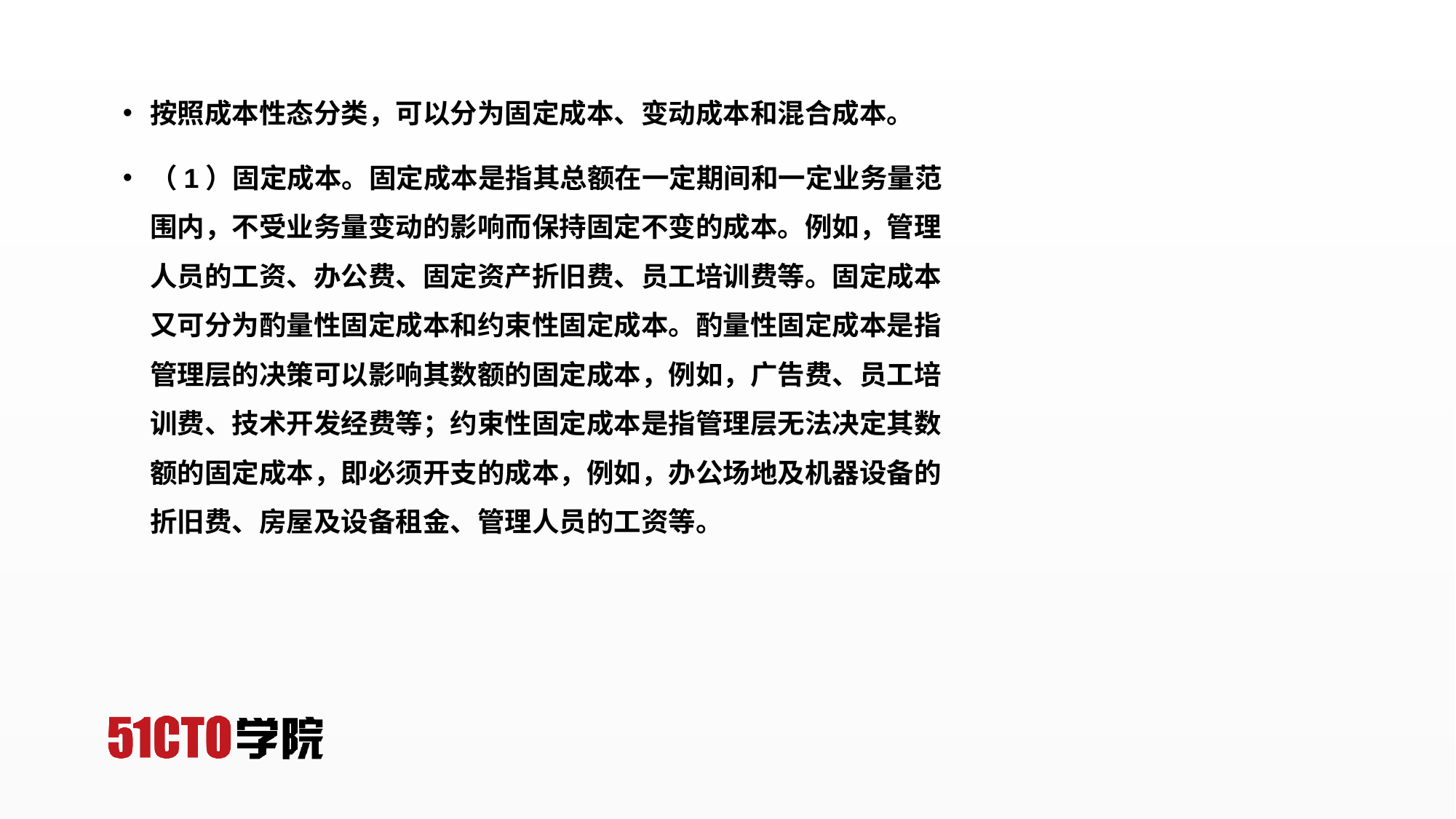

按照成本性态分类，可以分为固定成本、变动成本和混合成本。
（1）固定成本。固定成本是指其总额在一定期间和一定业务量范围内，不受业务量变动的影响而保持固定不变的成本。例如，管理人员的工资、办公费、固定资产折旧费、员工培训费等。固定成本又可分为酌量性固定成本和约束性固定成本。酌量性固定成本是指管理层的决策可以影响其数额的固定成本，例如，广告费、员工培训费、技术开发经费等；约束性固定成本是指管理层无法决定其数额的固定成本，即必须开支的成本，例如，办公场地及机器设备的折旧费、房屋及设备租金、管理人员的工资等。